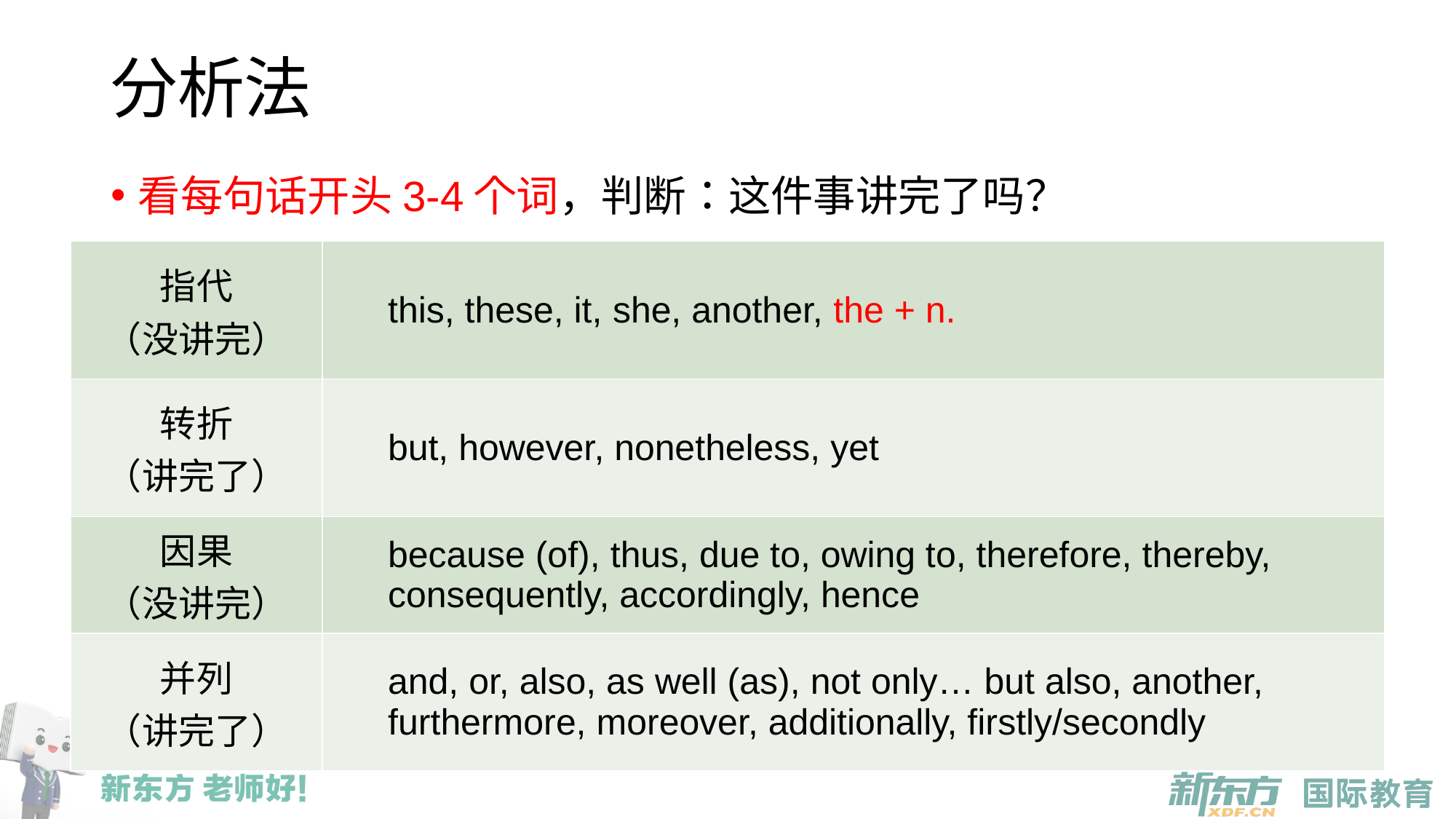

# 分析法
看每句话开头3-4个词，判断：这件事讲完了吗？

| 指代 （没讲完） | this, these, it, she, another, the + n. |
| --- | --- |
| 转折 （讲完了） | but, however, nonetheless, yet |
| 因果 （没讲完） | because (of), thus, due to, owing to, therefore, thereby, consequently, accordingly, hence |
| 并列 （讲完了） | and, or, also, as well (as), not only… but also, another, furthermore, moreover, additionally, firstly/secondly |